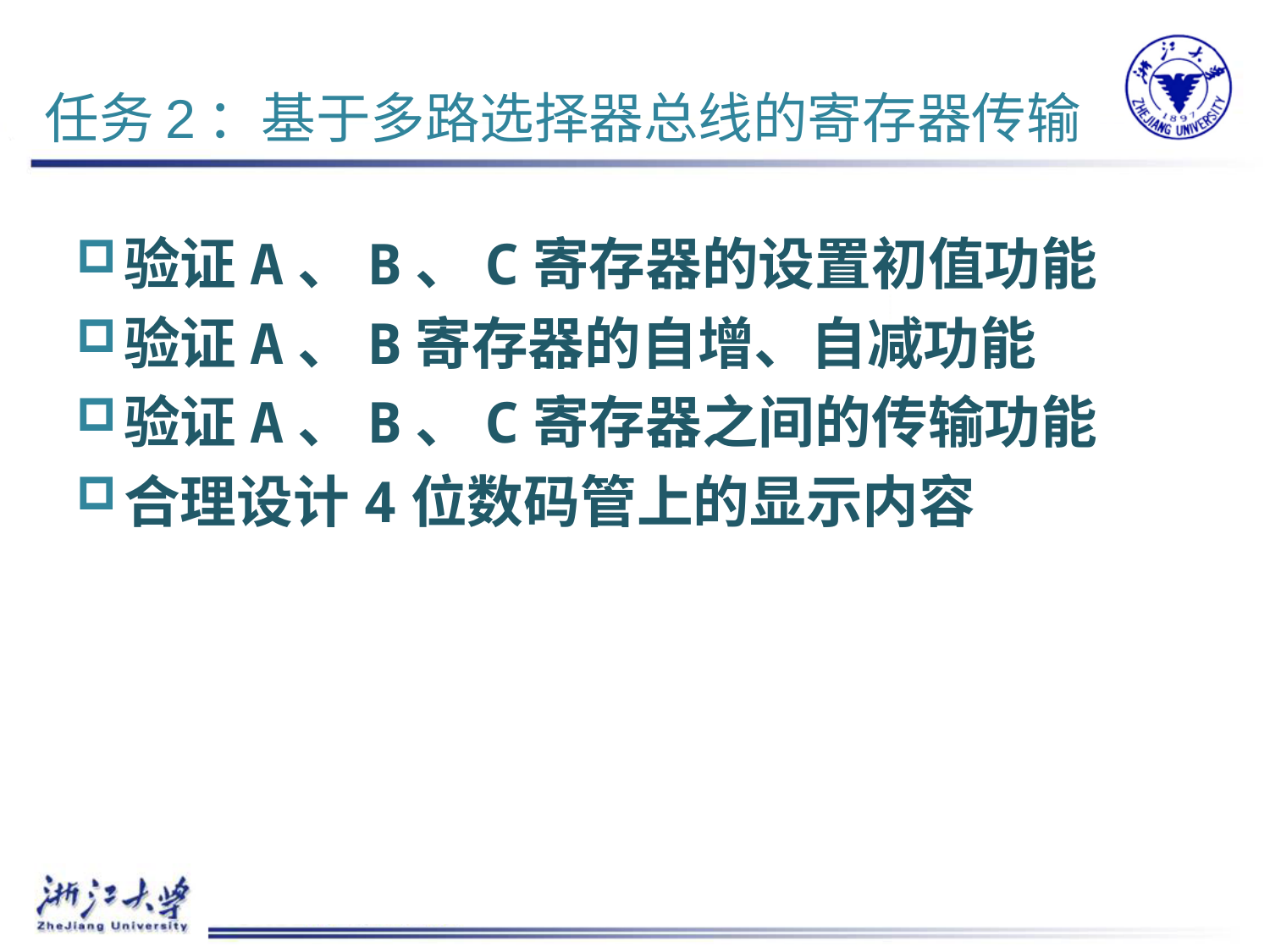

# 任务2：基于多路选择器总线的寄存器传输
验证A、B、C寄存器的设置初值功能
验证A、B寄存器的自增、自减功能
验证A、B、C寄存器之间的传输功能
合理设计4位数码管上的显示内容